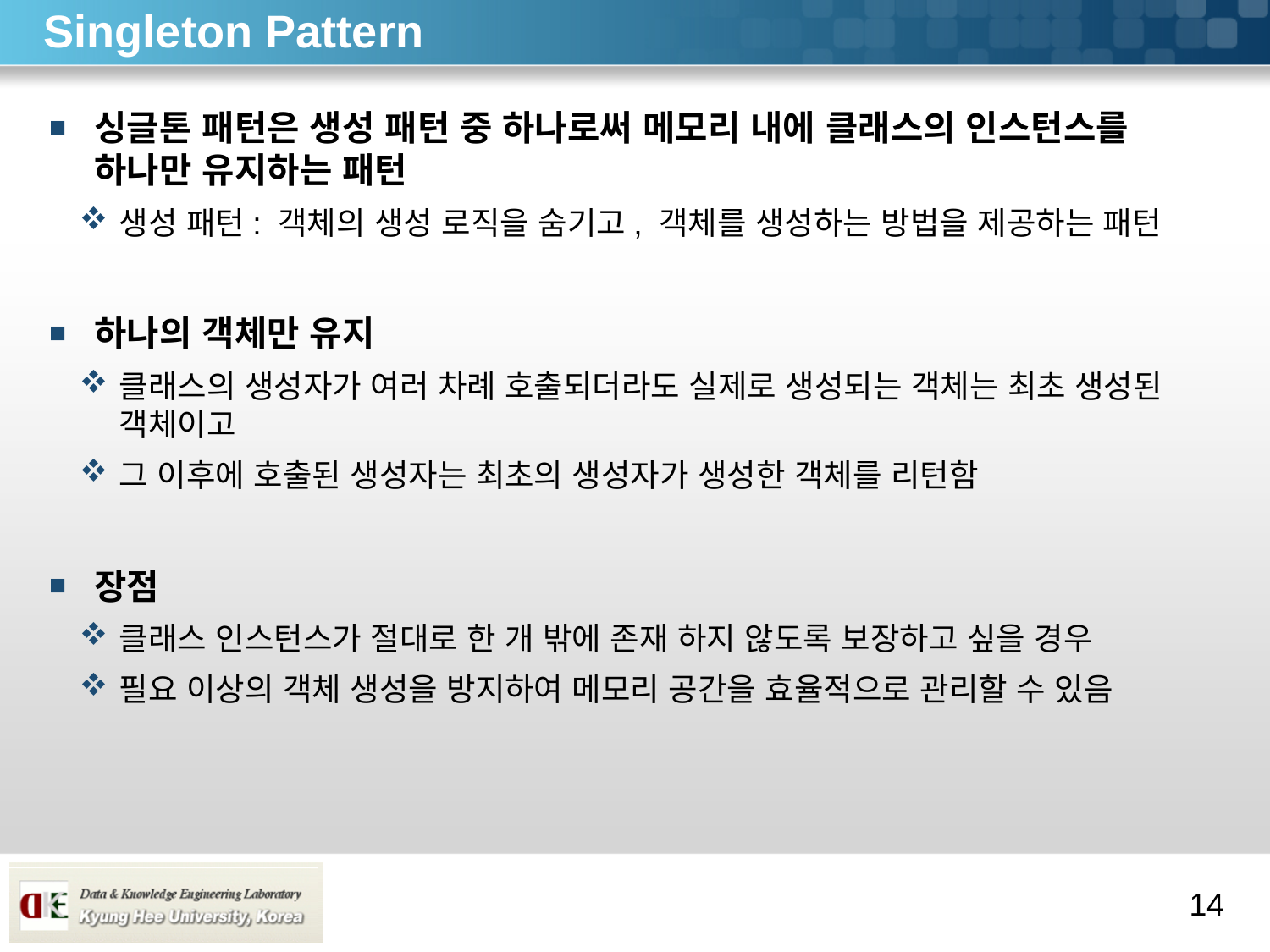

# Singleton Pattern
싱글톤 패턴은 생성 패턴 중 하나로써 메모리 내에 클래스의 인스턴스를 하나만 유지하는 패턴
생성 패턴: 객체의 생성 로직을 숨기고, 객체를 생성하는 방법을 제공하는 패턴

하나의 객체만 유지
클래스의 생성자가 여러 차례 호출되더라도 실제로 생성되는 객체는 최초 생성된 객체이고
그 이후에 호출된 생성자는 최초의 생성자가 생성한 객체를 리턴함

장점
클래스 인스턴스가 절대로 한 개 밖에 존재 하지 않도록 보장하고 싶을 경우
필요 이상의 객체 생성을 방지하여 메모리 공간을 효율적으로 관리할 수 있음